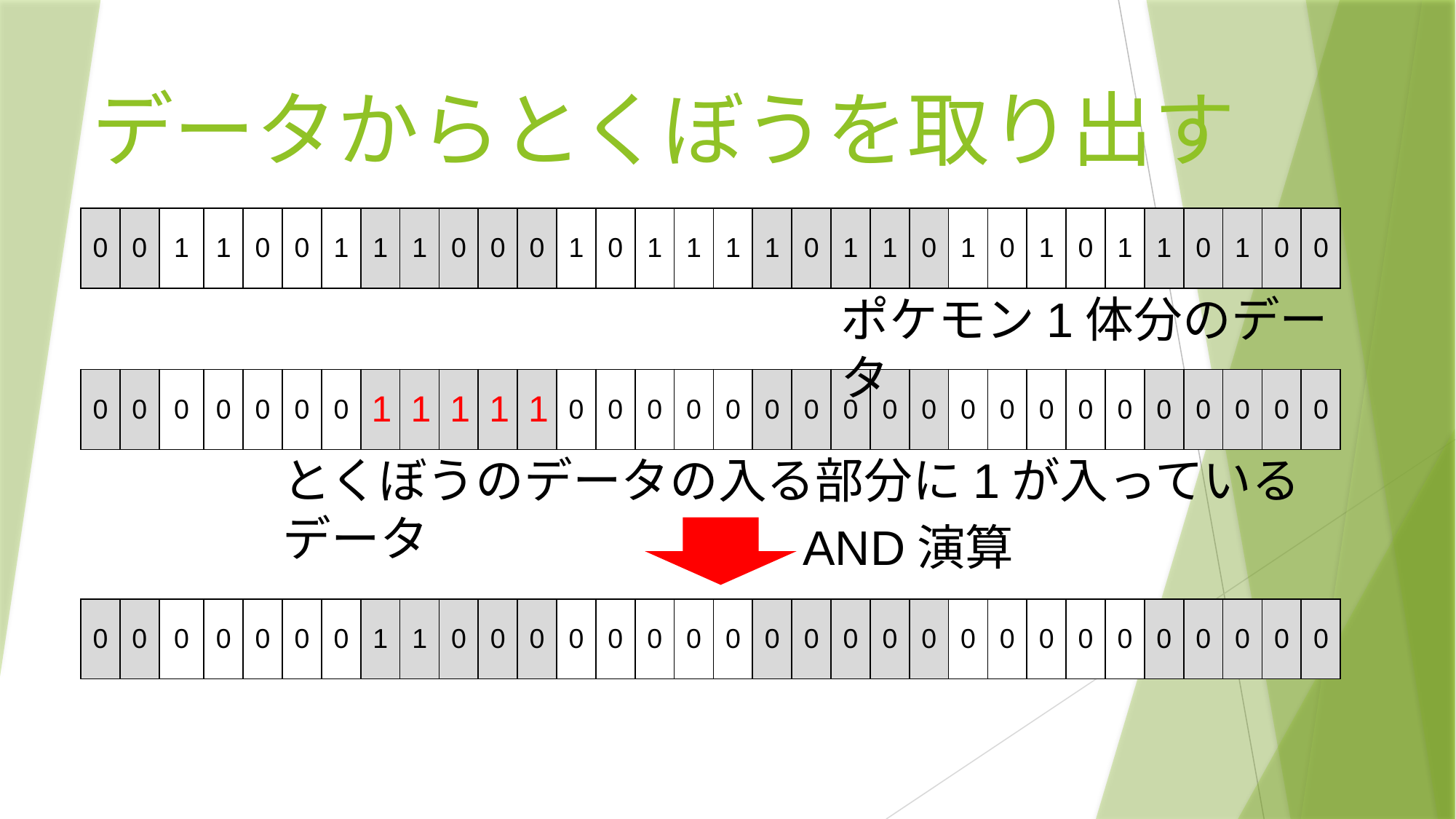

# データからとくぼうを取り出す

| 0 | 0 | 1 | 1 | 0 | 0 | 1 | 1 | 1 | 0 | 0 | 0 | 1 | 0 | 1 | 1 | 1 | 1 | 0 | 1 | 1 | 0 | 1 | 0 | 1 | 0 | 1 | 1 | 0 | 1 | 0 | 0 |
| --- | --- | --- | --- | --- | --- | --- | --- | --- | --- | --- | --- | --- | --- | --- | --- | --- | --- | --- | --- | --- | --- | --- | --- | --- | --- | --- | --- | --- | --- | --- | --- |
ポケモン1体分のデータ
| 0 | 0 | 0 | 0 | 0 | 0 | 0 | 1 | 1 | 1 | 1 | 1 | 0 | 0 | 0 | 0 | 0 | 0 | 0 | 0 | 0 | 0 | 0 | 0 | 0 | 0 | 0 | 0 | 0 | 0 | 0 | 0 |
| --- | --- | --- | --- | --- | --- | --- | --- | --- | --- | --- | --- | --- | --- | --- | --- | --- | --- | --- | --- | --- | --- | --- | --- | --- | --- | --- | --- | --- | --- | --- | --- |
とくぼうのデータの入る部分に1が入っているデータ
AND演算

| 0 | 0 | 0 | 0 | 0 | 0 | 0 | 1 | 1 | 0 | 0 | 0 | 0 | 0 | 0 | 0 | 0 | 0 | 0 | 0 | 0 | 0 | 0 | 0 | 0 | 0 | 0 | 0 | 0 | 0 | 0 | 0 |
| --- | --- | --- | --- | --- | --- | --- | --- | --- | --- | --- | --- | --- | --- | --- | --- | --- | --- | --- | --- | --- | --- | --- | --- | --- | --- | --- | --- | --- | --- | --- | --- |